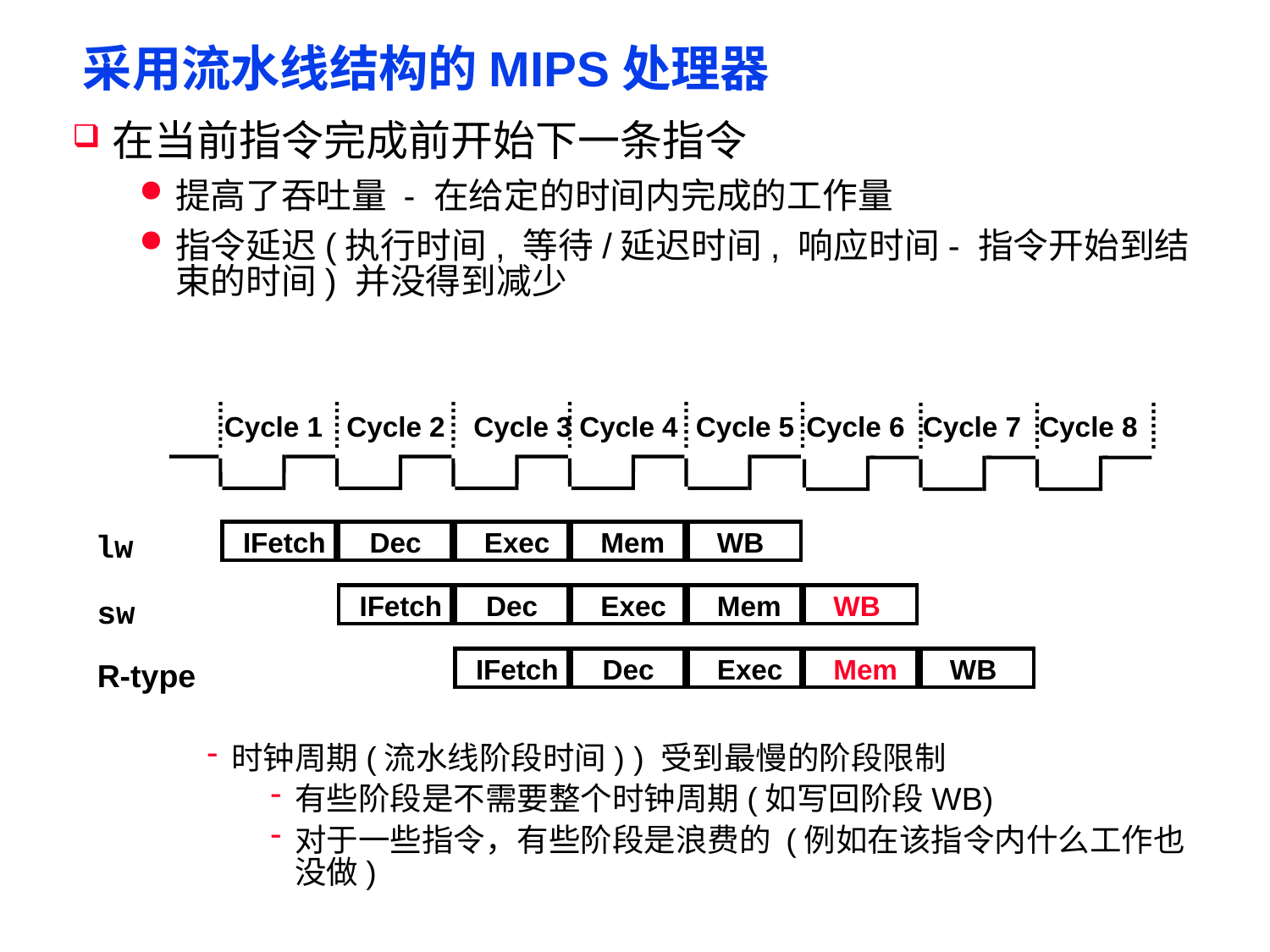

# 采用流水线结构的MIPS处理器
在当前指令完成前开始下一条指令
提高了吞吐量 - 在给定的时间内完成的工作量
指令延迟(执行时间, 等待/延迟时间, 响应时间- 指令开始到结束的时间) 并没得到减少

Cycle 1
Cycle 2
Cycle 3
Cycle 4
Cycle 5
Cycle 6
Cycle 7

Cycle 8

IFetch

Dec
Exec

Mem

WB

lw

IFetch

Dec
Exec

Mem

WB

sw
IFetch

Dec
Exec

Mem

WB

R-type
时钟周期(流水线阶段时间) ) 受到最慢的阶段限制
有些阶段是不需要整个时钟周期(如写回阶段WB)
对于一些指令，有些阶段是浪费的 (例如在该指令内什么工作也没做)